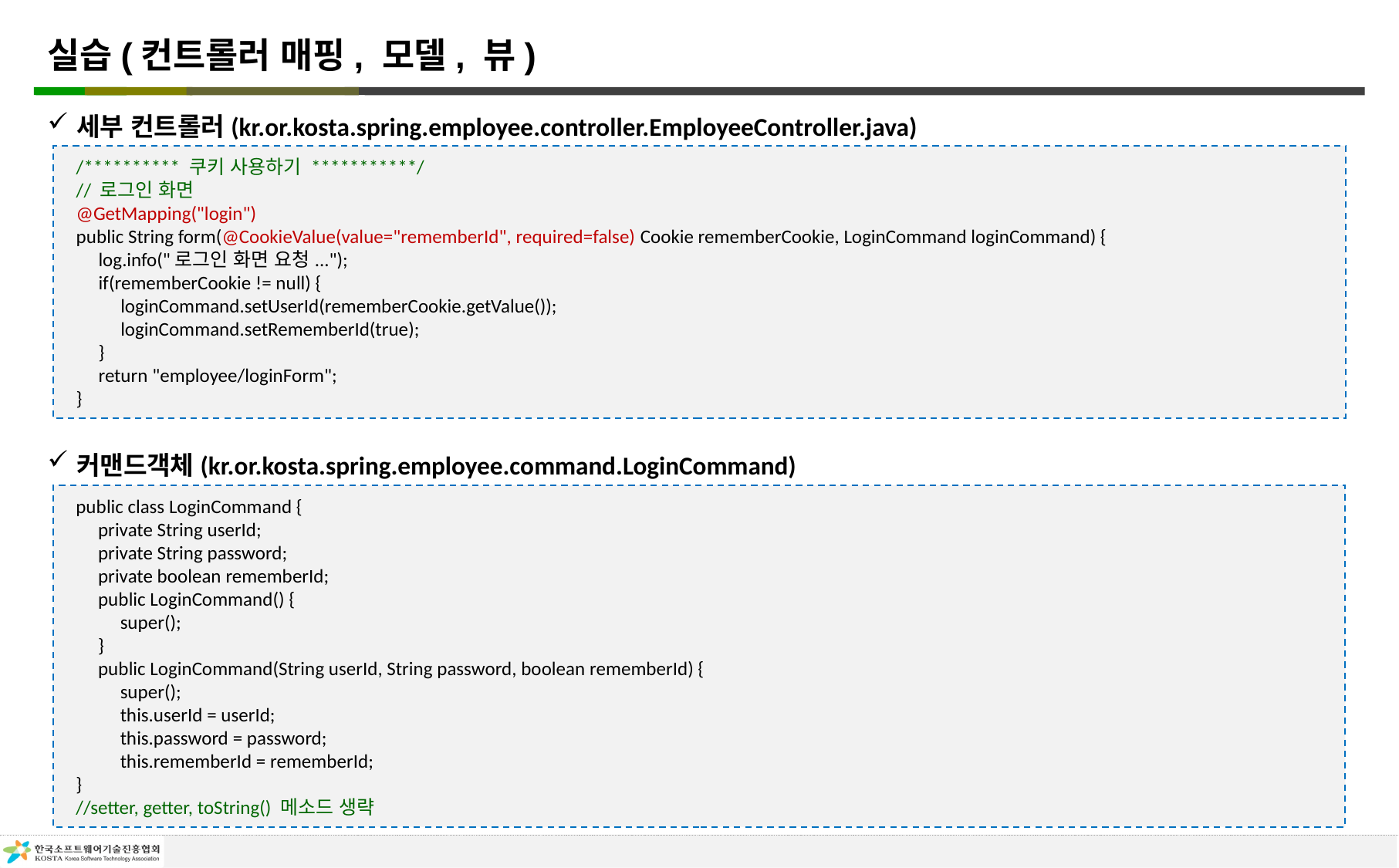

# 실습(컨트롤러 매핑, 모델, 뷰)
세부 컨트롤러(kr.or.kosta.spring.employee.controller.EmployeeController.java)

커맨드객체(kr.or.kosta.spring.employee.command.LoginCommand)

/********** 쿠키 사용하기 ***********/
// 로그인 화면
@GetMapping("login")
public String form(@CookieValue(value="rememberId", required=false) Cookie rememberCookie, LoginCommand loginCommand) {
     log.info("로그인 화면 요청...");
     if(rememberCookie != null) {
          loginCommand.setUserId(rememberCookie.getValue());
          loginCommand.setRememberId(true);
     }
     return "employee/loginForm";
}
public class LoginCommand {
     private String userId;
     private String password;
     private boolean rememberId;
     public LoginCommand() {
          super();
     }
     public LoginCommand(String userId, String password, boolean rememberId) {
          super();
          this.userId = userId;
          this.password = password;
          this.rememberId = rememberId;
}
//setter, getter, toString() 메소드 생략